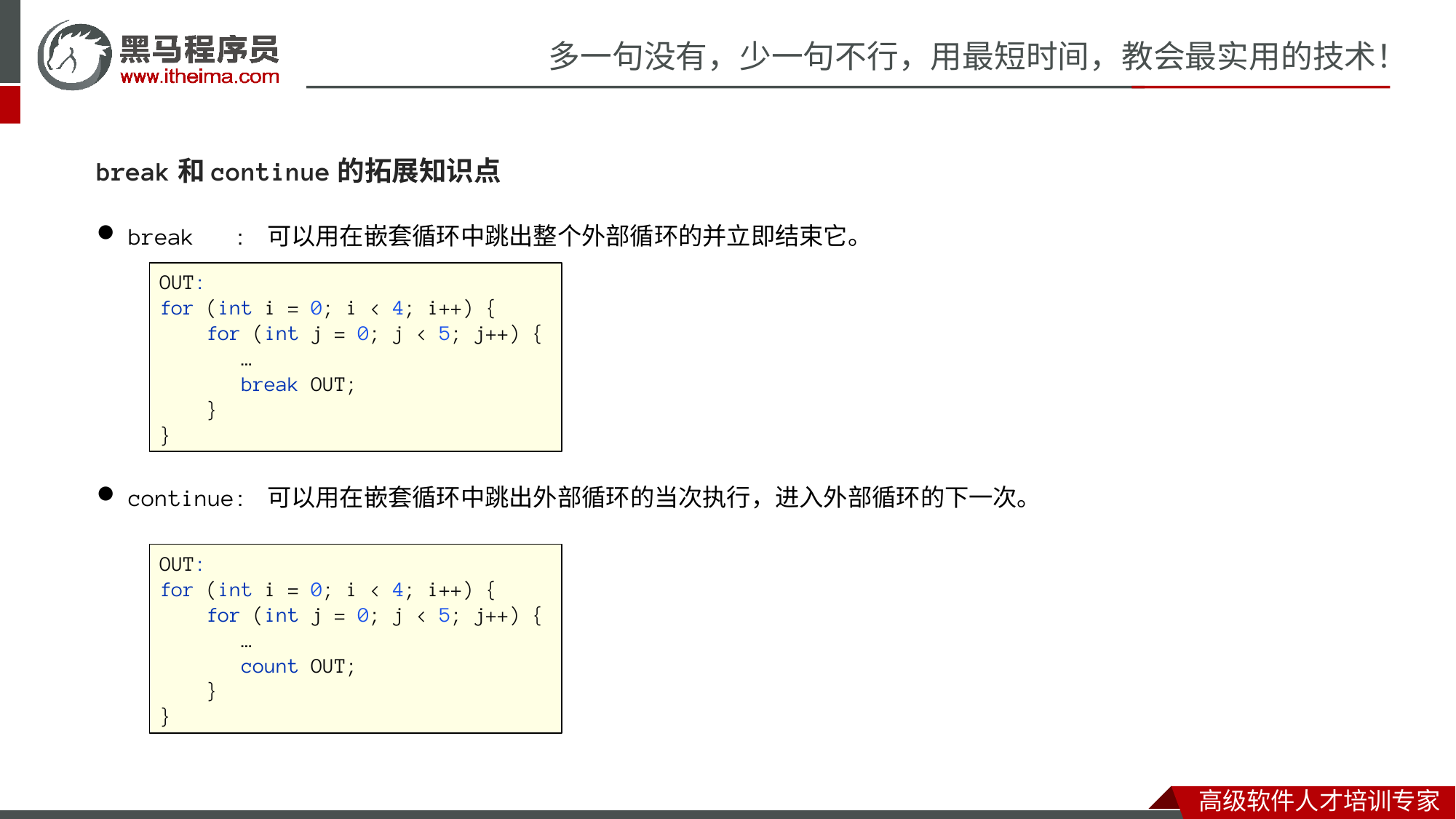

break和continue的拓展知识点
break   : 可以用在嵌套循环中跳出整个外部循环的并立即结束它。

continue: 可以用在嵌套循环中跳出外部循环的当次执行，进入外部循环的下一次。
OUT:
for (int i = 0; i < 4; i++) {
    for (int j = 0; j < 5; j++) {
       …
       break OUT;
    }
}
OUT:
for (int i = 0; i < 4; i++) {
    for (int j = 0; j < 5; j++) {
       …
       count OUT;
    }
}